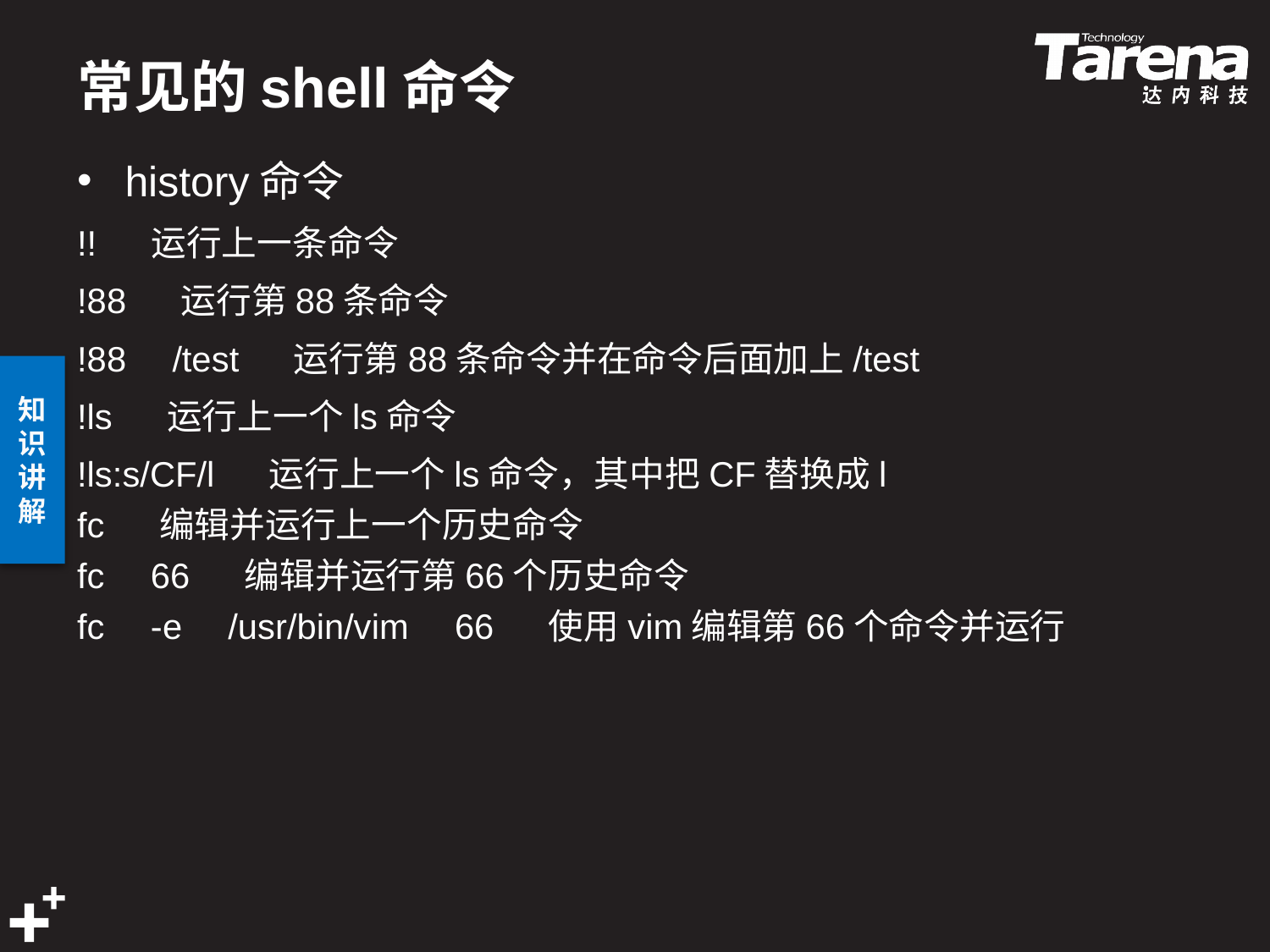

# 常见的shell命令
history命令
!!  运行上一条命令 
!88  运行第88条命令 
!88  /test  运行第88条命令并在命令后面加上/test 
!ls  运行上一个ls命令 
!ls:s/CF/l  运行上一个ls命令，其中把CF替换成l  
fc  编辑并运行上一个历史命令  
fc  66  编辑并运行第66个历史命令  
fc  -e  /usr/bin/vim  66  使用vim编辑第66个命令并运行 